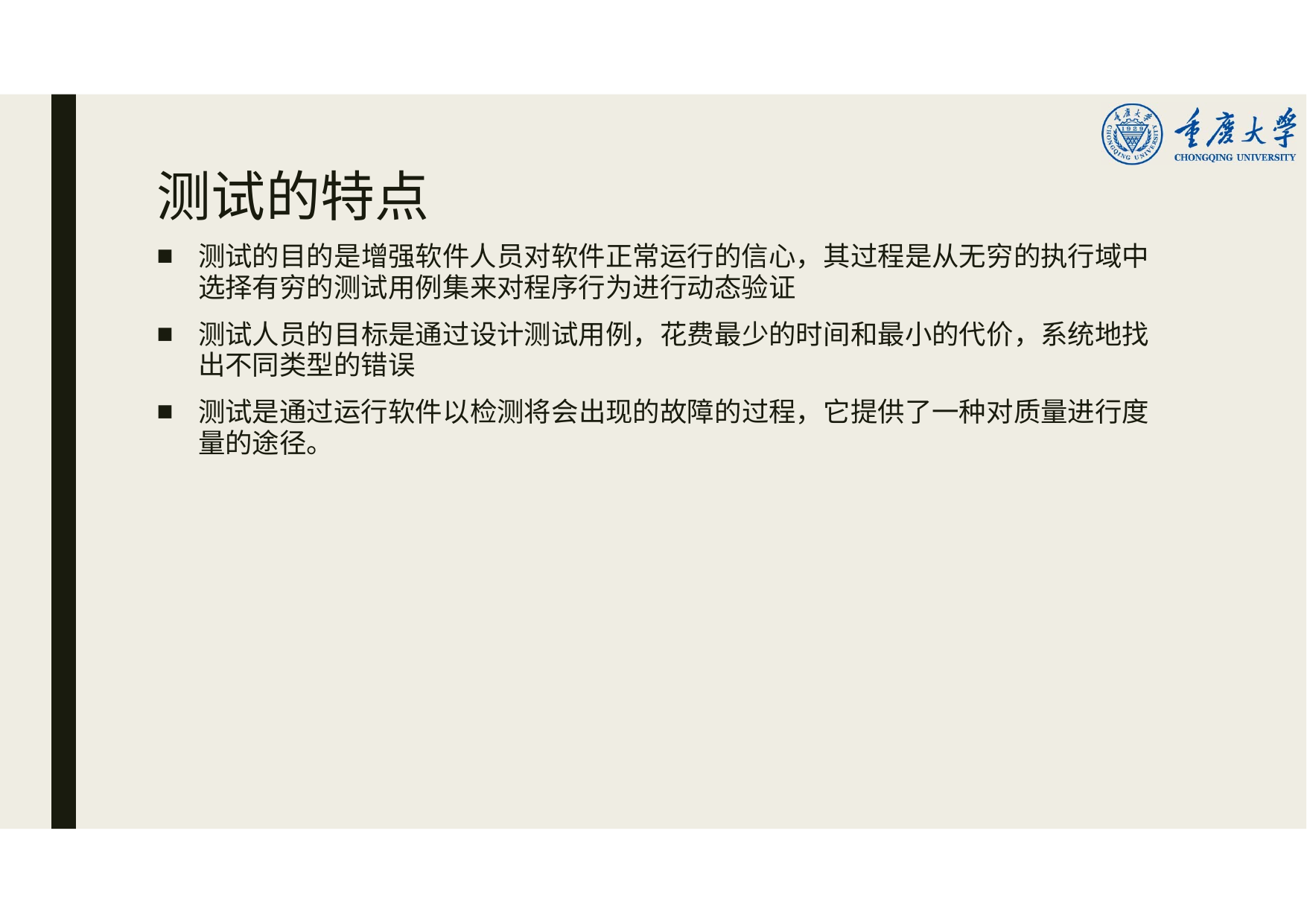

# 测试的特点
测试的目的是增强软件人员对软件正常运行的信心，其过程是从无穷的执行域中 选择有穷的测试用例集来对程序行为进行动态验证
测试人员的目标是通过设计测试用例，花费最少的时间和最小的代价，系统地找 出不同类型的错误
测试是通过运行软件以检测将会出现的故障的过程，它提供了一种对质量进行度 量的途径。